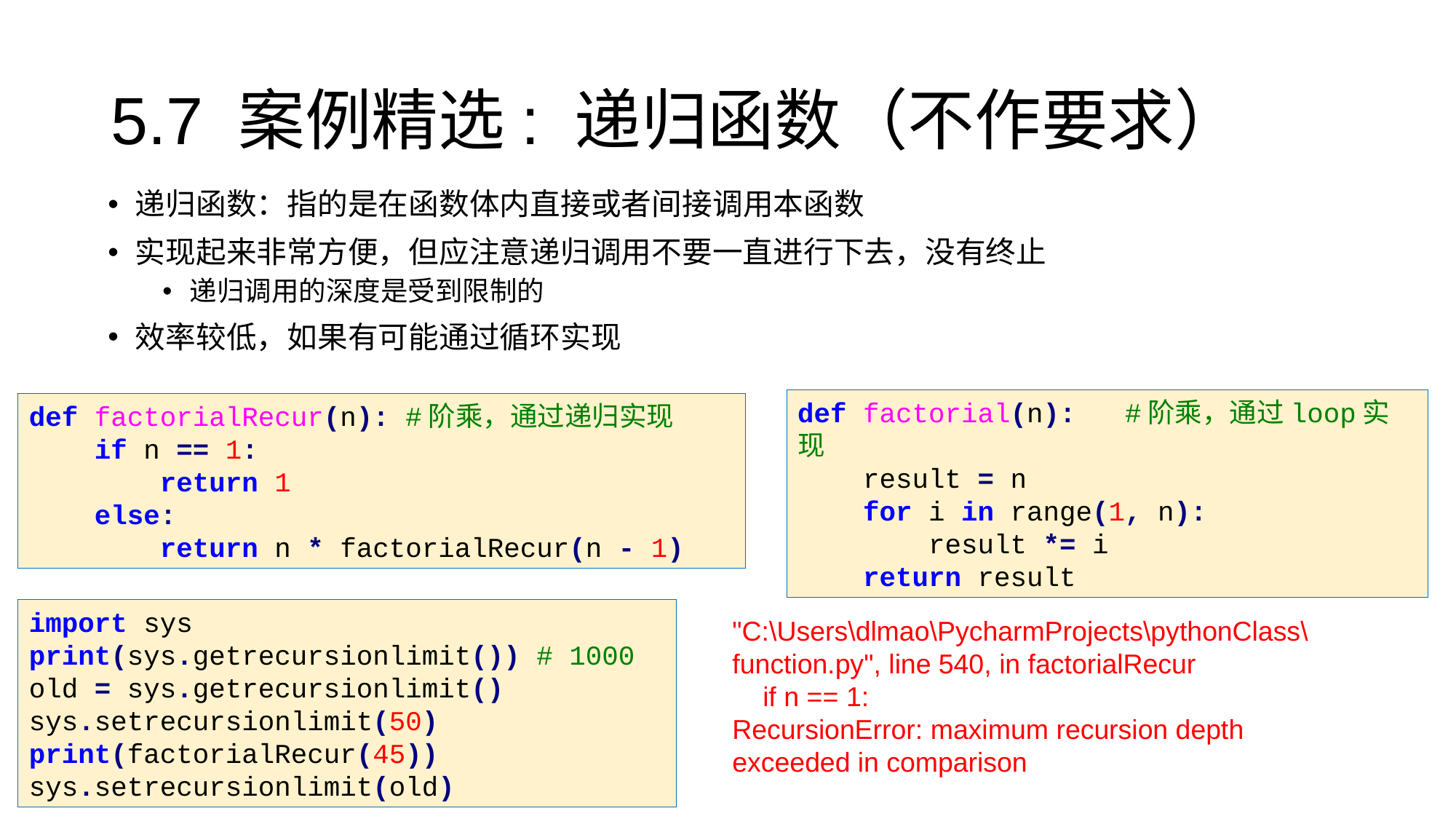

# 5.7 案例精选: 递归函数（不作要求）
递归函数：指的是在函数体内直接或者间接调用本函数
实现起来非常方便，但应注意递归调用不要一直进行下去，没有终止
递归调用的深度是受到限制的
效率较低，如果有可能通过循环实现
def factorial(n):   #阶乘，通过loop实现
    result = n
    for i in range(1, n):
        result *= i
    return result
def factorialRecur(n): #阶乘，通过递归实现
    if n == 1:
        return 1
    else:
        return n * factorialRecur(n - 1)
import sys
print(sys.getrecursionlimit()) # 1000
old = sys.getrecursionlimit()
sys.setrecursionlimit(50)
print(factorialRecur(45))
sys.setrecursionlimit(old)
"C:\Users\dlmao\PycharmProjects\pythonClass\function.py", line 540, in factorialRecur
    if n == 1:
RecursionError: maximum recursion depth exceeded in comparison